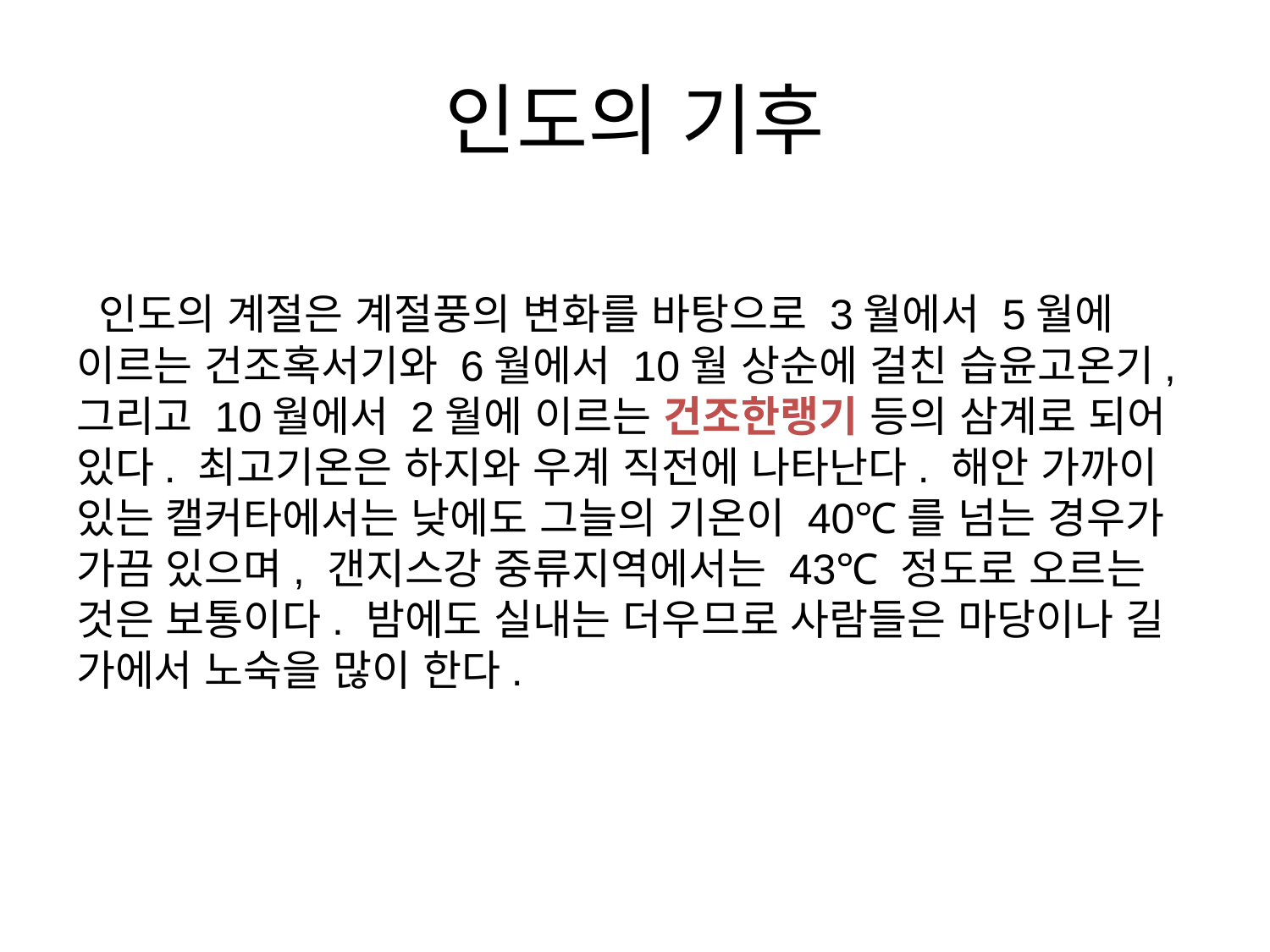

# 인도의 기후

 인도의 계절은 계절풍의 변화를 바탕으로 3월에서 5월에 이르는 건조혹서기와 6월에서 10월 상순에 걸친 습윤고온기, 그리고 10월에서 2월에 이르는 건조한랭기 등의 삼계로 되어 있다. 최고기온은 하지와 우계 직전에 나타난다. 해안 가까이 있는 캘커타에서는 낮에도 그늘의 기온이 40℃를 넘는 경우가 가끔 있으며, 갠지스강 중류지역에서는 43℃ 정도로 오르는 것은 보통이다. 밤에도 실내는 더우므로 사람들은 마당이나 길 가에서 노숙을 많이 한다.